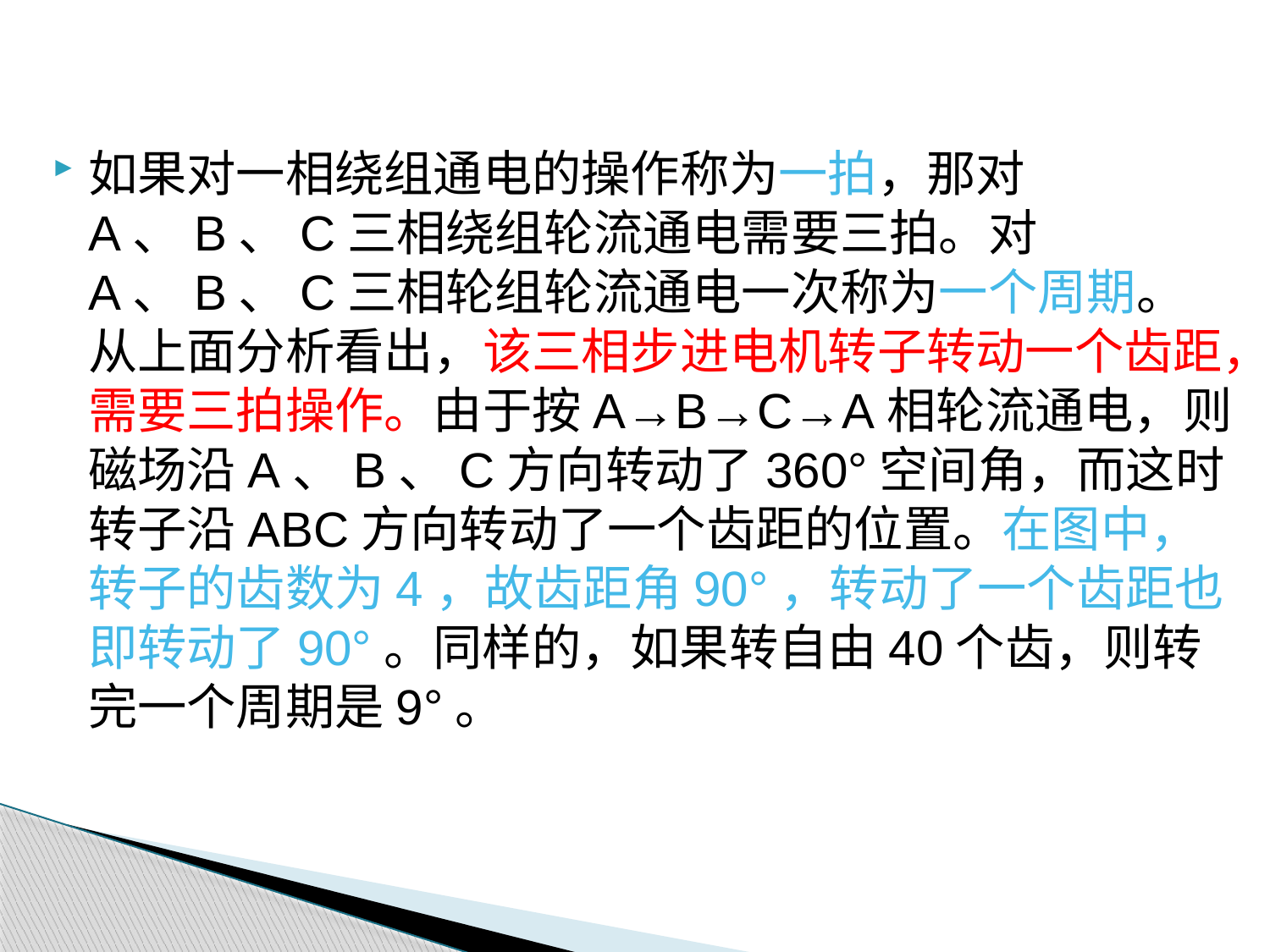

如果对一相绕组通电的操作称为一拍，那对A、B、C三相绕组轮流通电需要三拍。对A、B、C三相轮组轮流通电一次称为一个周期。从上面分析看出，该三相步进电机转子转动一个齿距，需要三拍操作。由于按A→B→C→A相轮流通电，则磁场沿A、B、C方向转动了360°空间角，而这时转子沿ABC方向转动了一个齿距的位置。在图中，转子的齿数为4，故齿距角90°，转动了一个齿距也即转动了90°。同样的，如果转自由40个齿，则转完一个周期是9°。